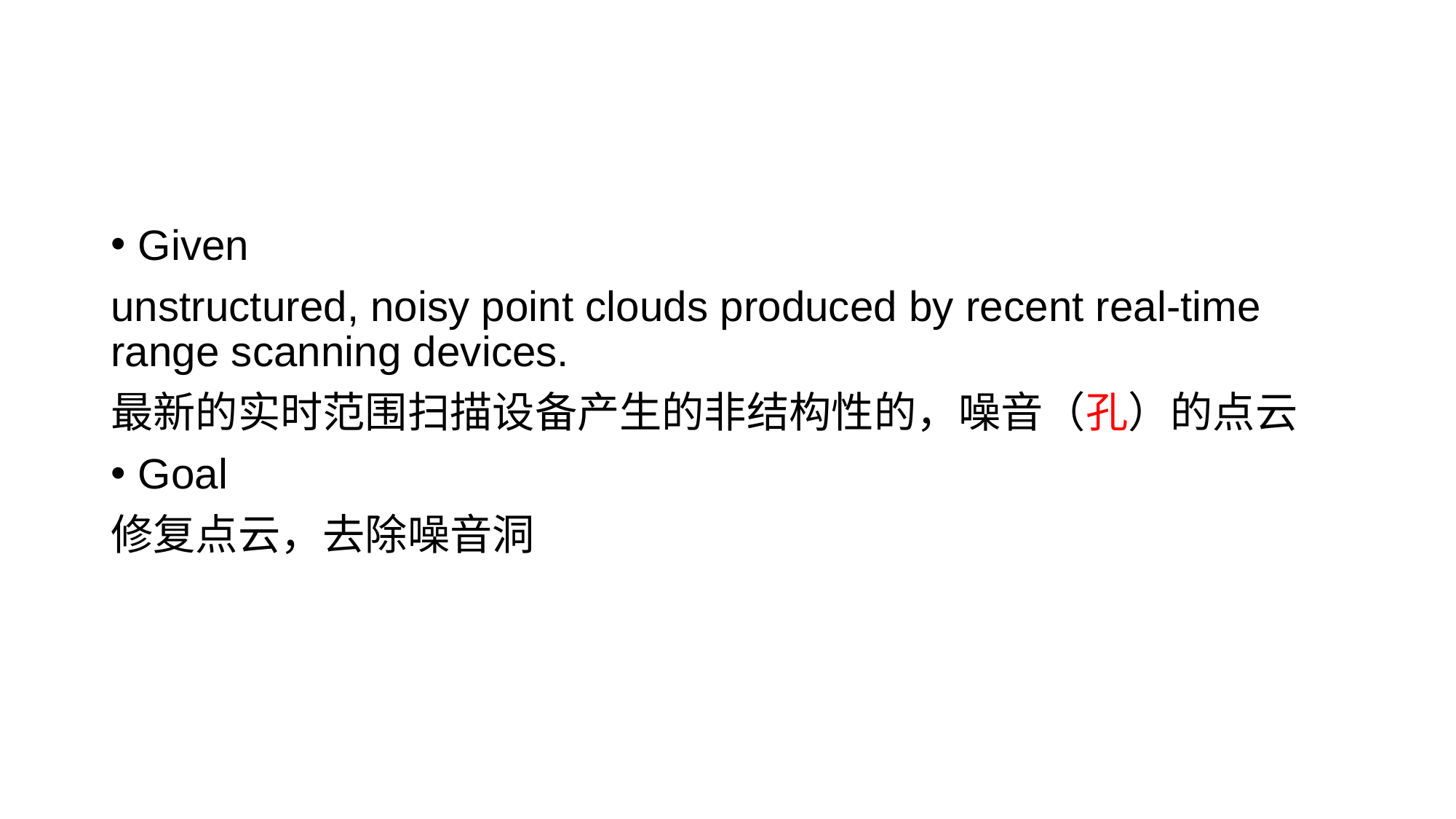

#
Given
unstructured, noisy point clouds produced by recent real-time range scanning devices.
最新的实时范围扫描设备产生的非结构性的，噪音（孔）的点云
Goal
修复点云，去除噪音洞